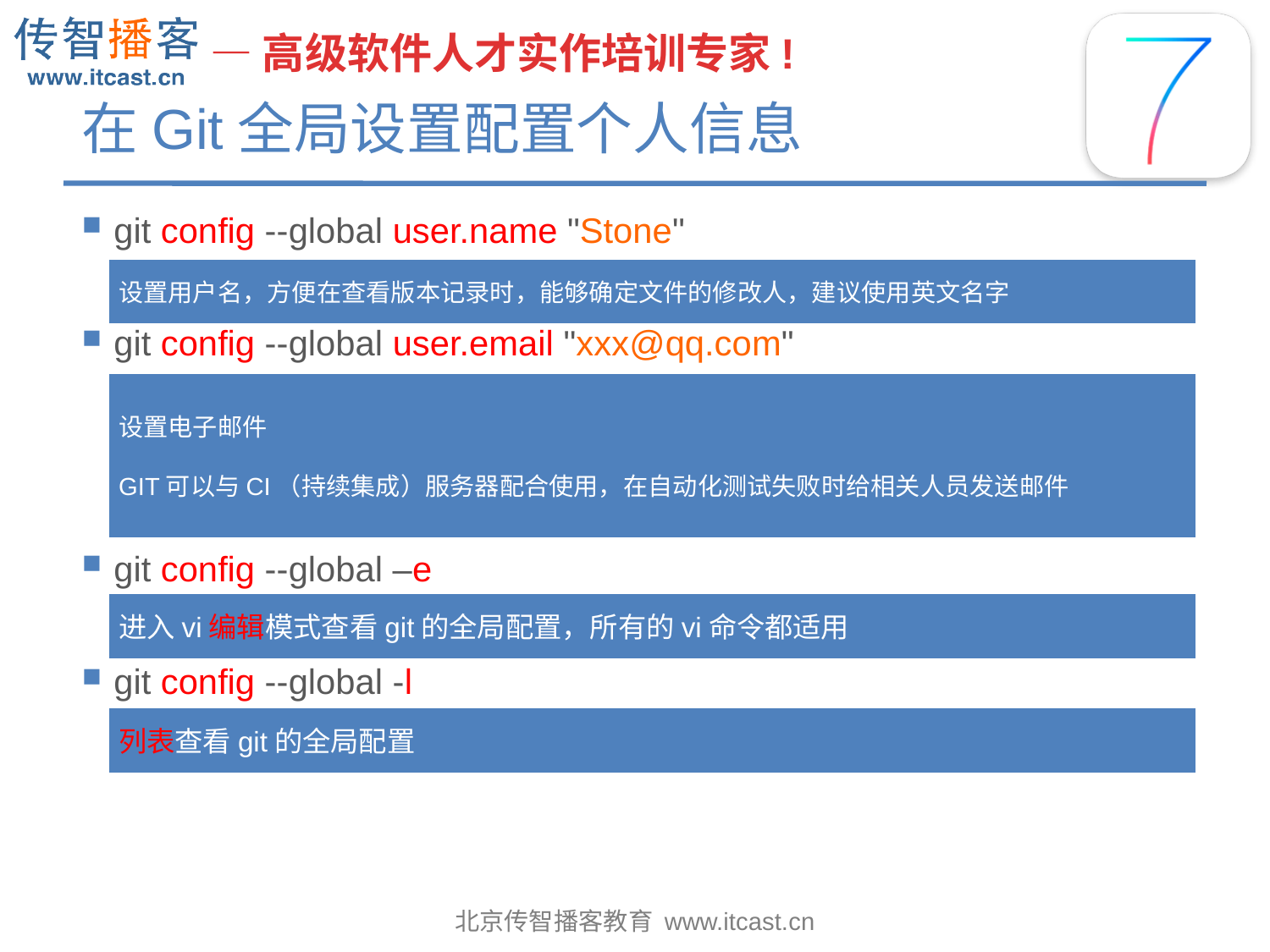

# 在Git全局设置配置个人信息
git config --global user.name "Stone"

git config --global user.email "xxx@qq.com"

git config --global –e

git config --global -l

设置用户名，方便在查看版本记录时，能够确定文件的修改人，建议使用英文名字
设置电子邮件

GIT可以与CI（持续集成）服务器配合使用，在自动化测试失败时给相关人员发送邮件
进入vi编辑模式查看git的全局配置，所有的vi命令都适用
列表查看git的全局配置